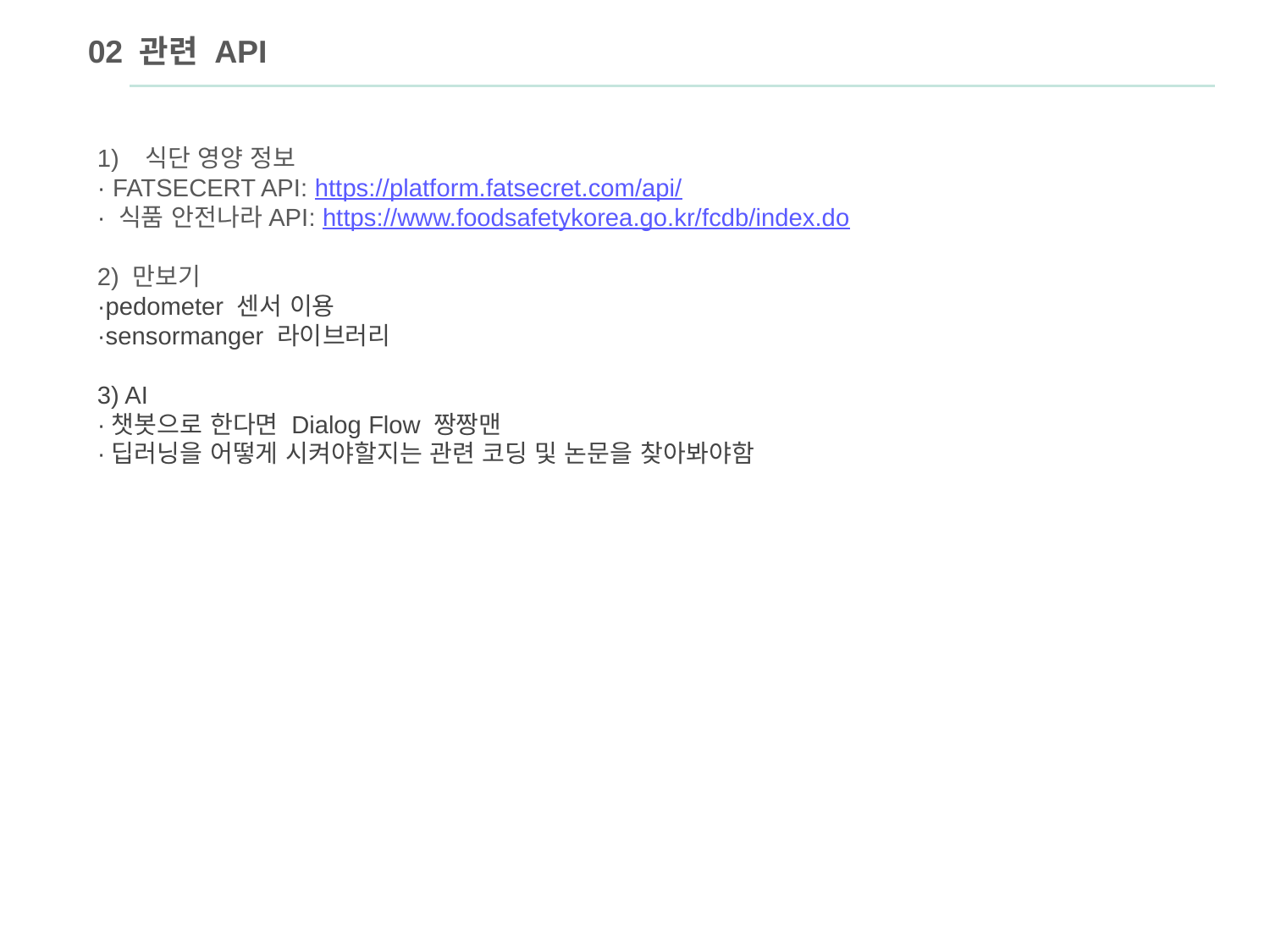

02 관련 API
식단 영양 정보
· FATSECERT API: https://platform.fatsecret.com/api/
· 식품 안전나라API: https://www.foodsafetykorea.go.kr/fcdb/index.do

2) 만보기
·pedometer 센서 이용
·sensormanger 라이브러리

3) AI
·챗봇으로 한다면 Dialog Flow 짱짱맨
·딥러닝을 어떻게 시켜야할지는 관련 코딩 및 논문을 찾아봐야함